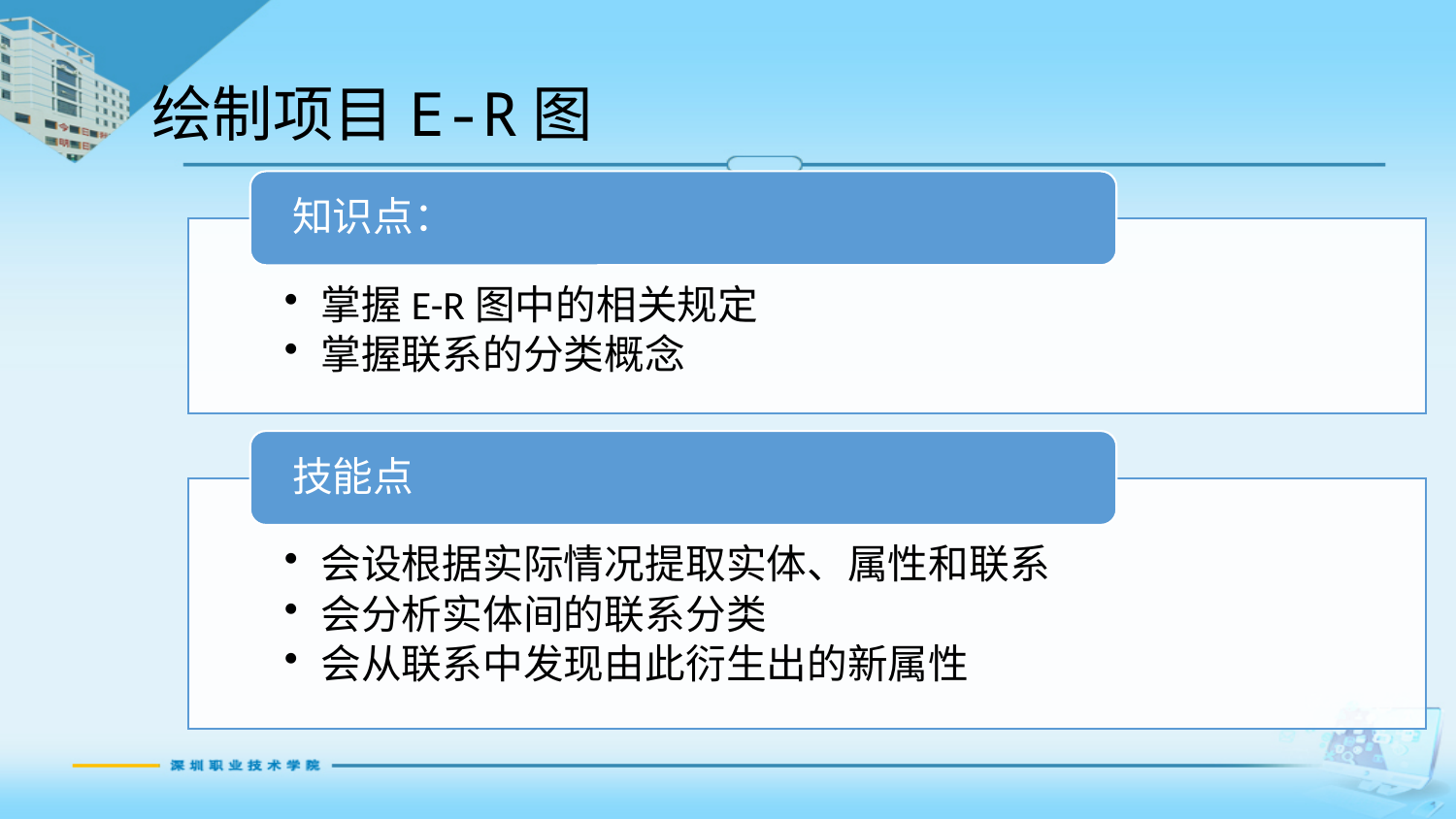

# 绘制项目E-R图
掌握E-R图中的相关规定
掌握联系的分类概念
知识点：
会设根据实际情况提取实体、属性和联系
会分析实体间的联系分类
会从联系中发现由此衍生出的新属性
技能点